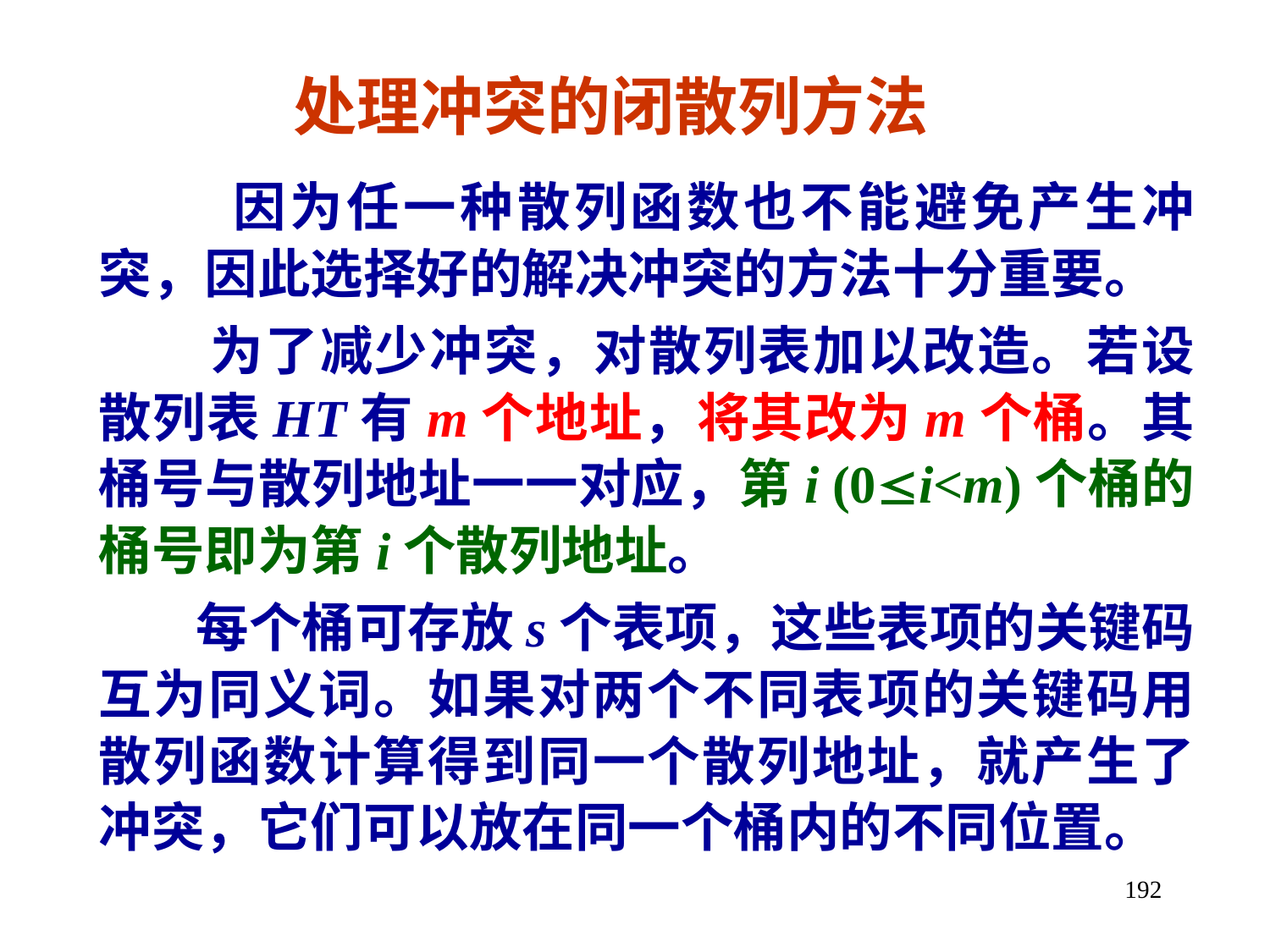

处理冲突的闭散列方法
       因为任一种散列函数也不能避免产生冲突，因此选择好的解决冲突的方法十分重要。
       为了减少冲突，对散列表加以改造。若设散列表HT有m个地址，将其改为m个桶。其桶号与散列地址一一对应，第i (0≤i<m)个桶的桶号即为第i个散列地址。
       每个桶可存放s个表项，这些表项的关键码互为同义词。如果对两个不同表项的关键码用散列函数计算得到同一个散列地址，就产生了冲突，它们可以放在同一个桶内的不同位置。
192